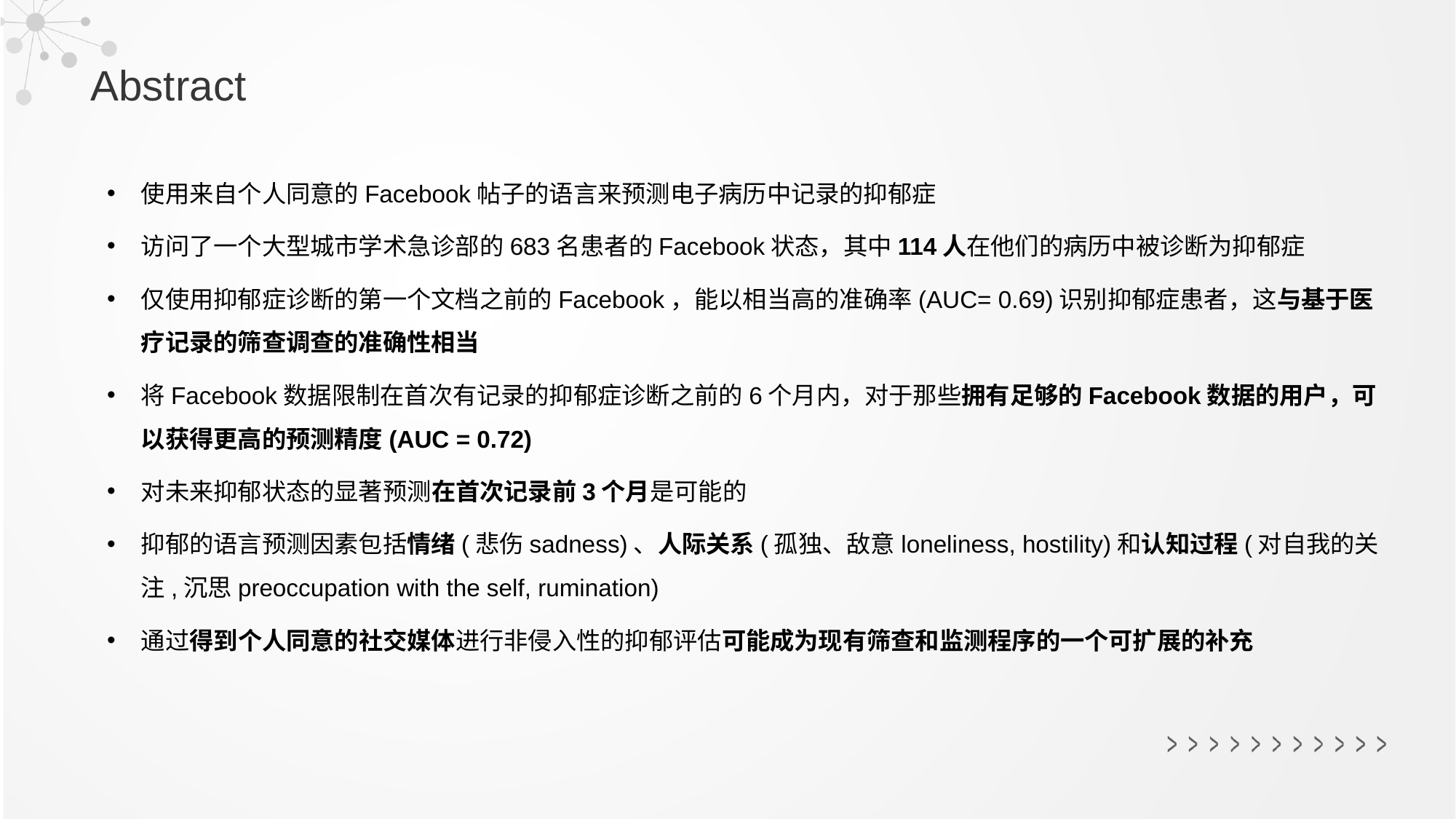

Abstract
使用来自个人同意的Facebook帖子的语言来预测电子病历中记录的抑郁症
访问了一个大型城市学术急诊部的683名患者的Facebook状态，其中114人在他们的病历中被诊断为抑郁症
仅使用抑郁症诊断的第一个文档之前的Facebook，能以相当高的准确率(AUC= 0.69)识别抑郁症患者，这与基于医疗记录的筛查调查的准确性相当
将Facebook数据限制在首次有记录的抑郁症诊断之前的6个月内，对于那些拥有足够的Facebook数据的用户，可以获得更高的预测精度(AUC = 0.72)
对未来抑郁状态的显著预测在首次记录前3个月是可能的
抑郁的语言预测因素包括情绪(悲伤sadness)、人际关系(孤独、敌意loneliness, hostility)和认知过程(对自我的关注,沉思preoccupation with the self, rumination)
通过得到个人同意的社交媒体进行非侵入性的抑郁评估可能成为现有筛查和监测程序的一个可扩展的补充